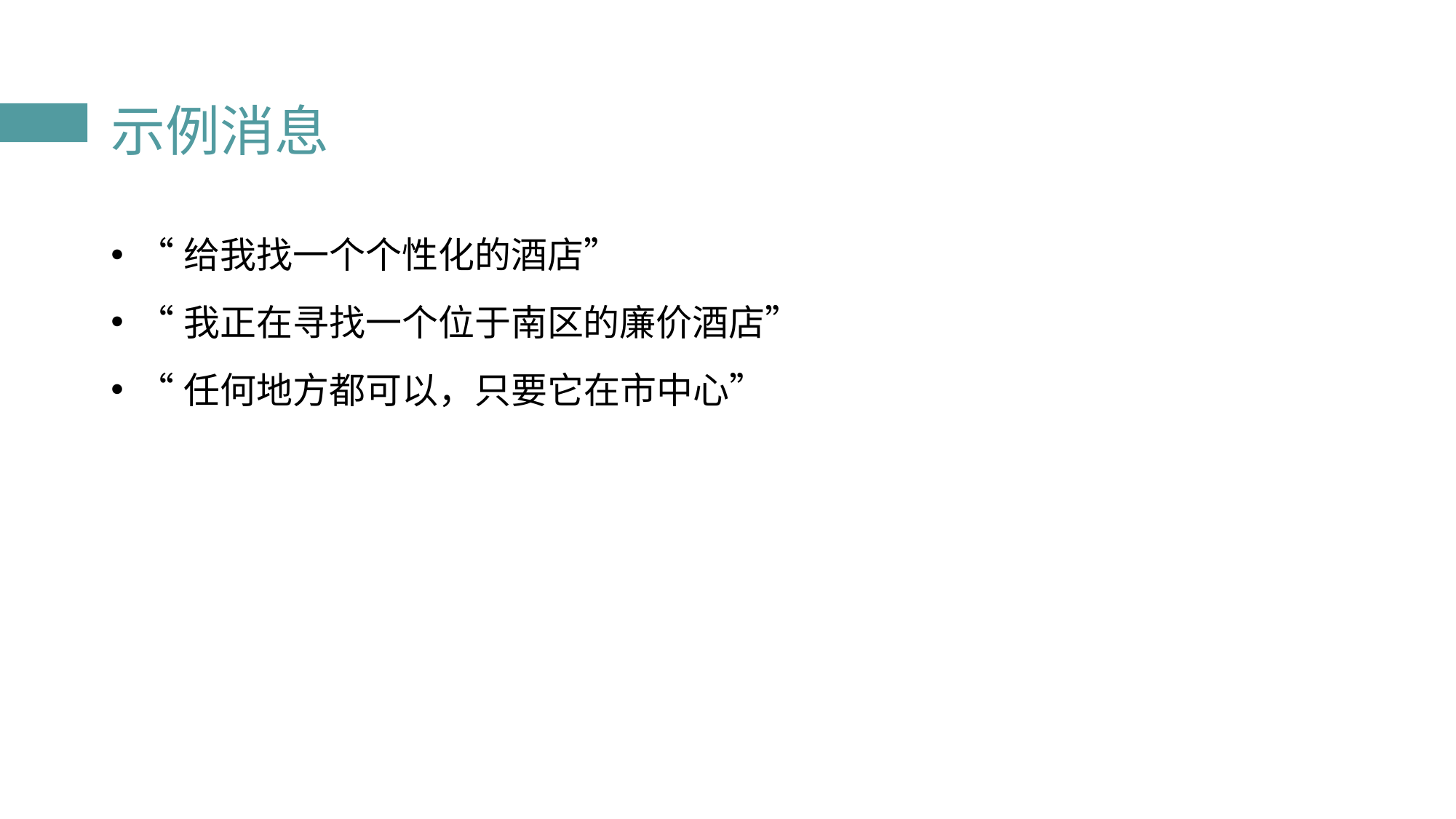

# 示例消息
“给我找一个个性化的酒店”
“我正在寻找一个位于南区的廉价酒店”
“任何地方都可以，只要它在市中心”